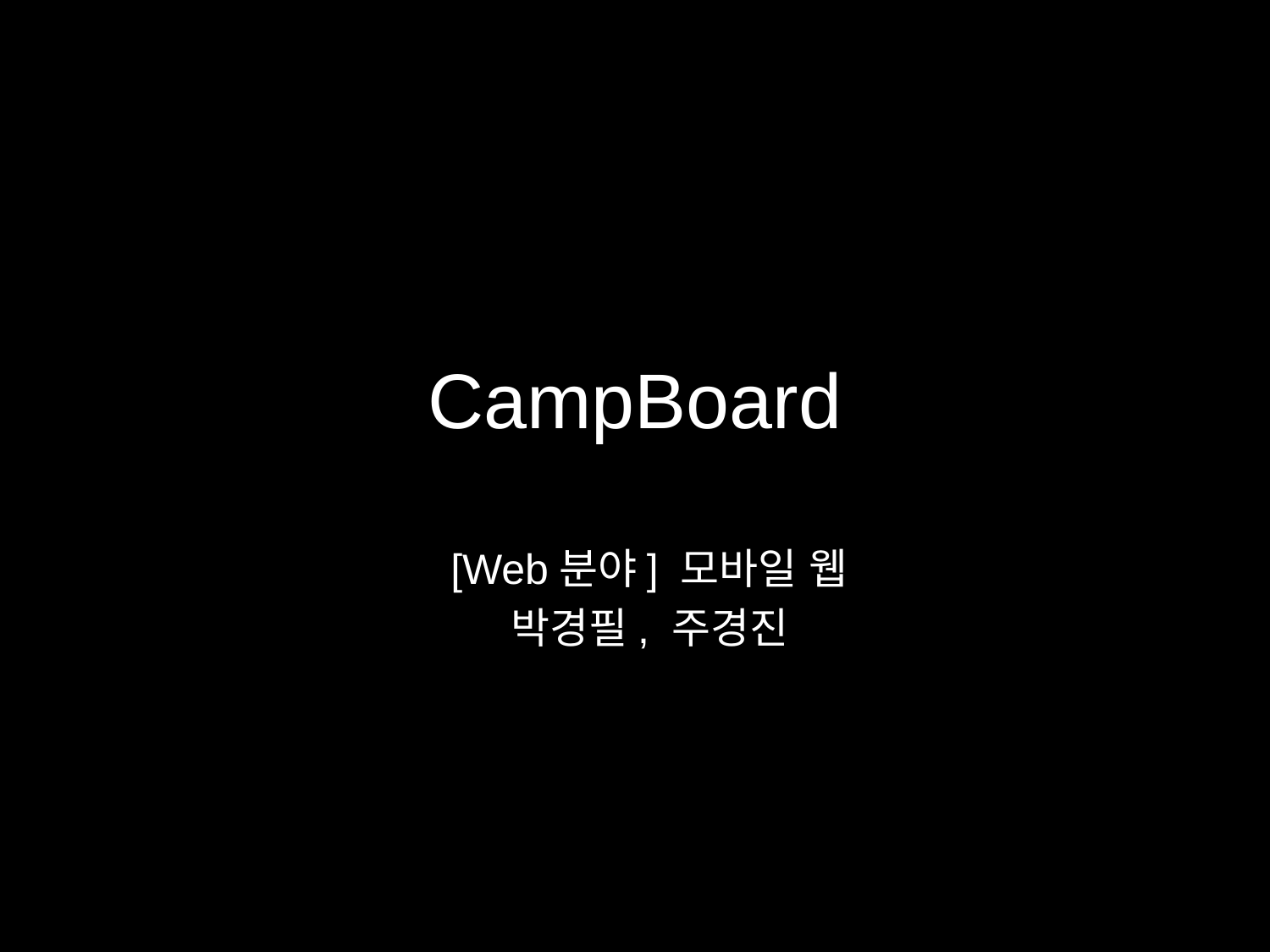

# CampBoard
[Web분야] 모바일 웹
박경필, 주경진